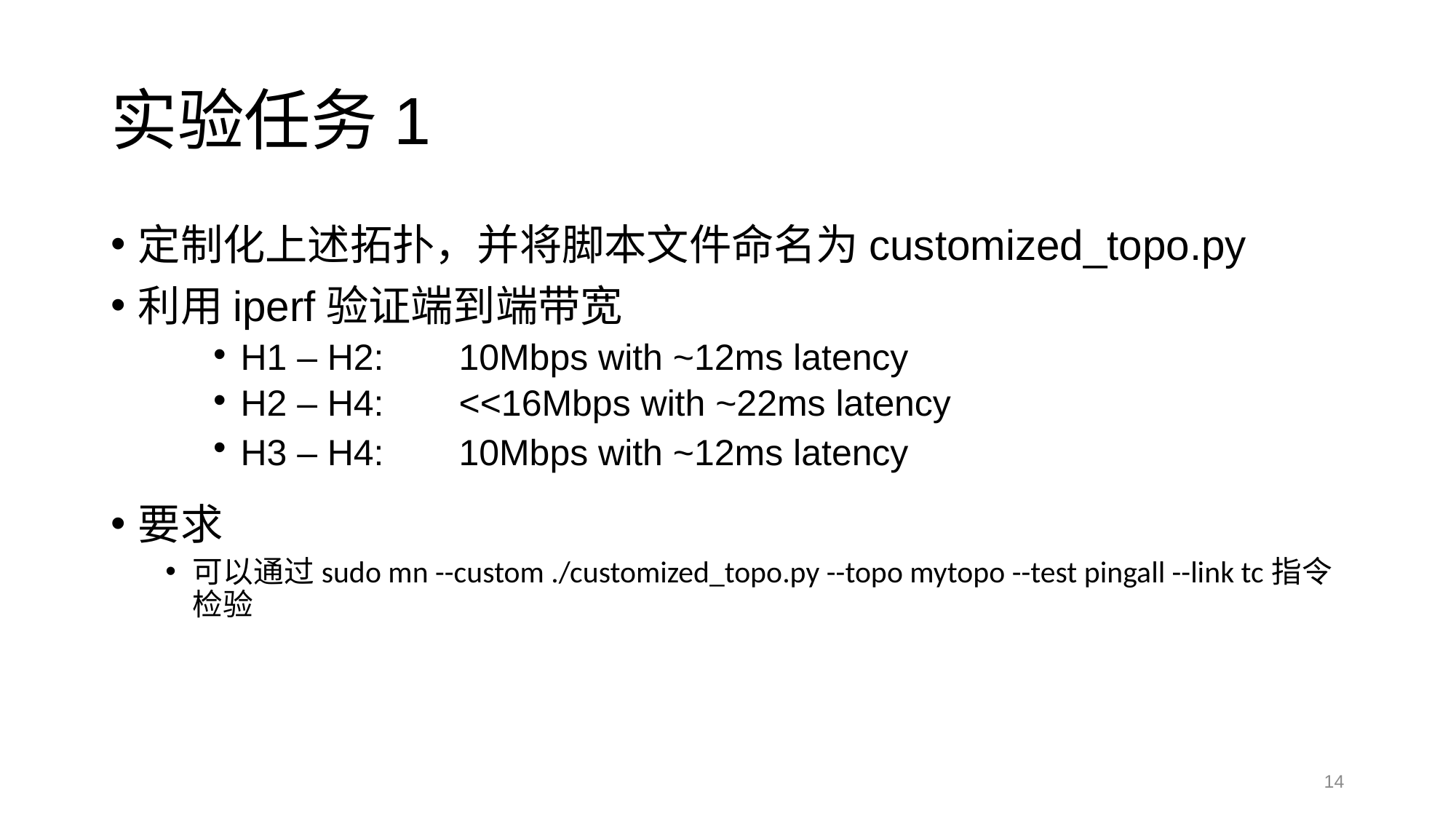

# 实验任务1
定制化上述拓扑，并将脚本文件命名为customized_topo.py
利用iperf验证端到端带宽
H1 – H2:	10Mbps with ~12ms latency
H2 – H4:	<<16Mbps with ~22ms latency
H3 – H4:	10Mbps with ~12ms latency
要求
可以通过sudo mn --custom ./customized_topo.py --topo mytopo --test pingall --link tc指令检验

14